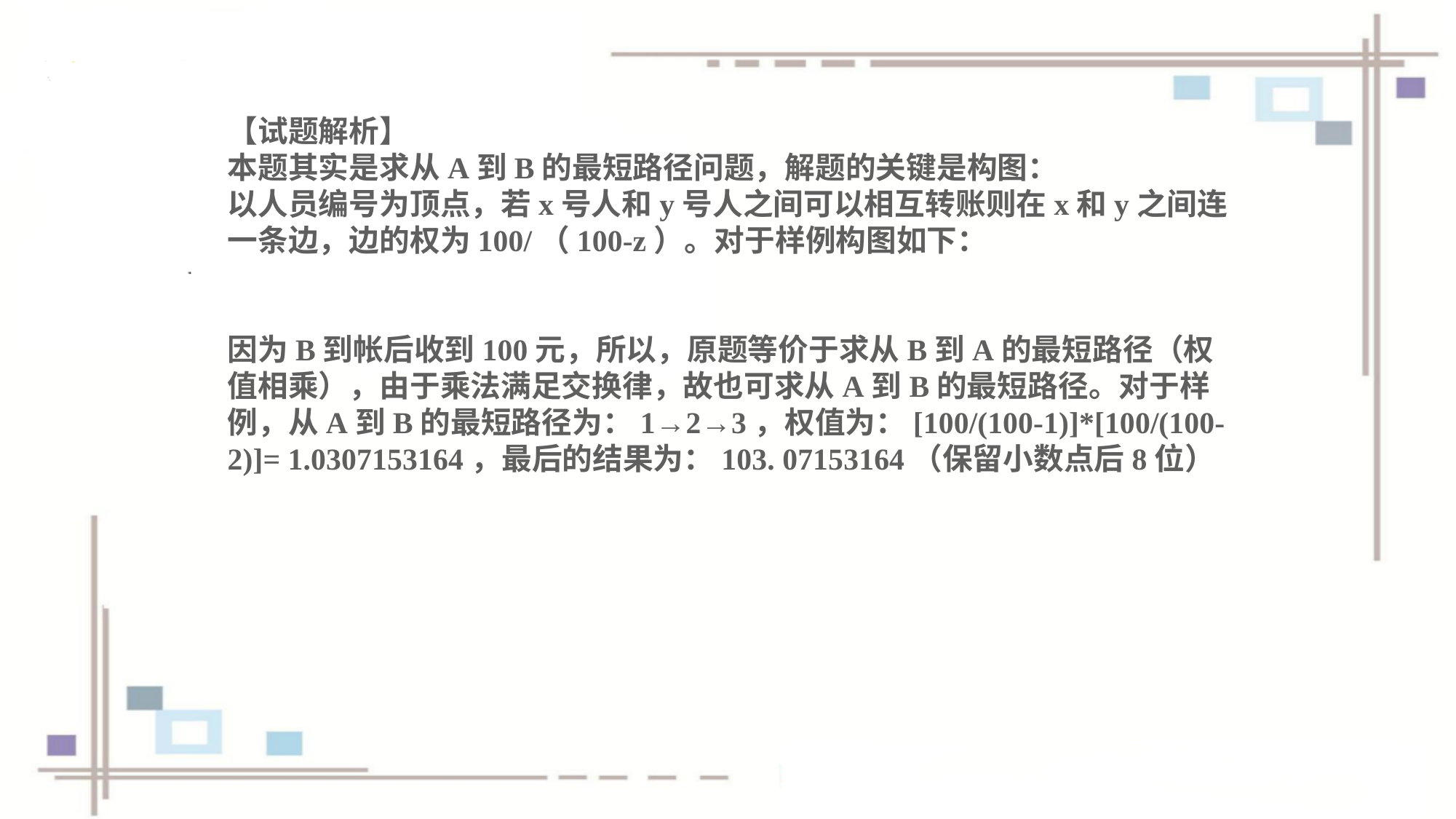

【试题解析】
本题其实是求从A到B的最短路径问题，解题的关键是构图：
以人员编号为顶点，若x号人和y号人之间可以相互转账则在x和y之间连一条边，边的权为100/（100-z）。对于样例构图如下：

因为B到帐后收到100元，所以，原题等价于求从B到A的最短路径（权值相乘），由于乘法满足交换律，故也可求从A到B的最短路径。对于样例，从A到B的最短路径为：1→2→3，权值为：[100/(100-1)]*[100/(100-2)]= 1.0307153164，最后的结果为：103. 07153164（保留小数点后8位）